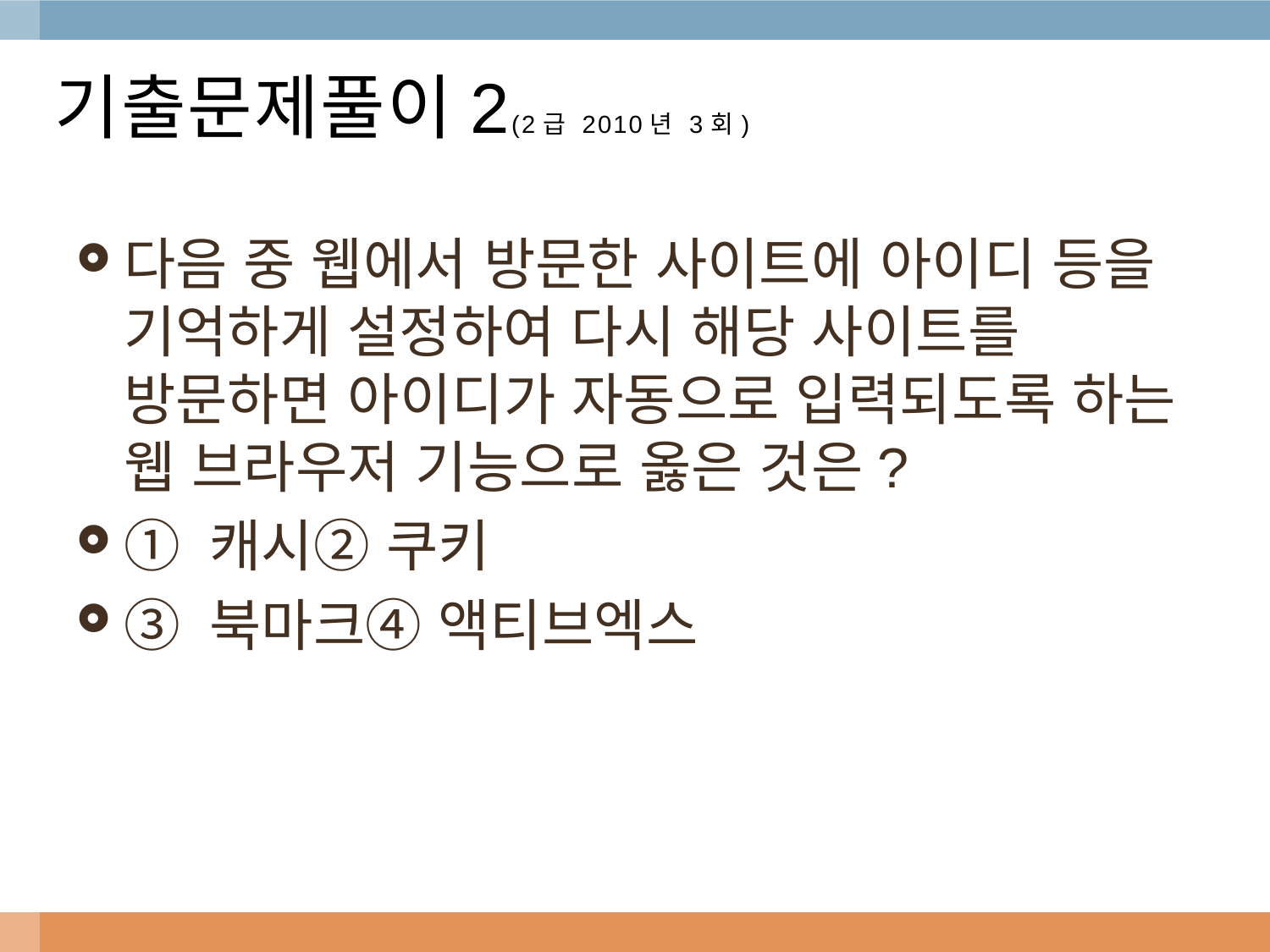

# 기출문제풀이2(2급 2010년 3회)
다음 중 웹에서 방문한 사이트에 아이디 등을 기억하게 설정하여 다시 해당 사이트를 방문하면 아이디가 자동으로 입력되도록 하는 웹 브라우저 기능으로 옳은 것은?
① 캐시② 쿠키
③ 북마크④ 액티브엑스